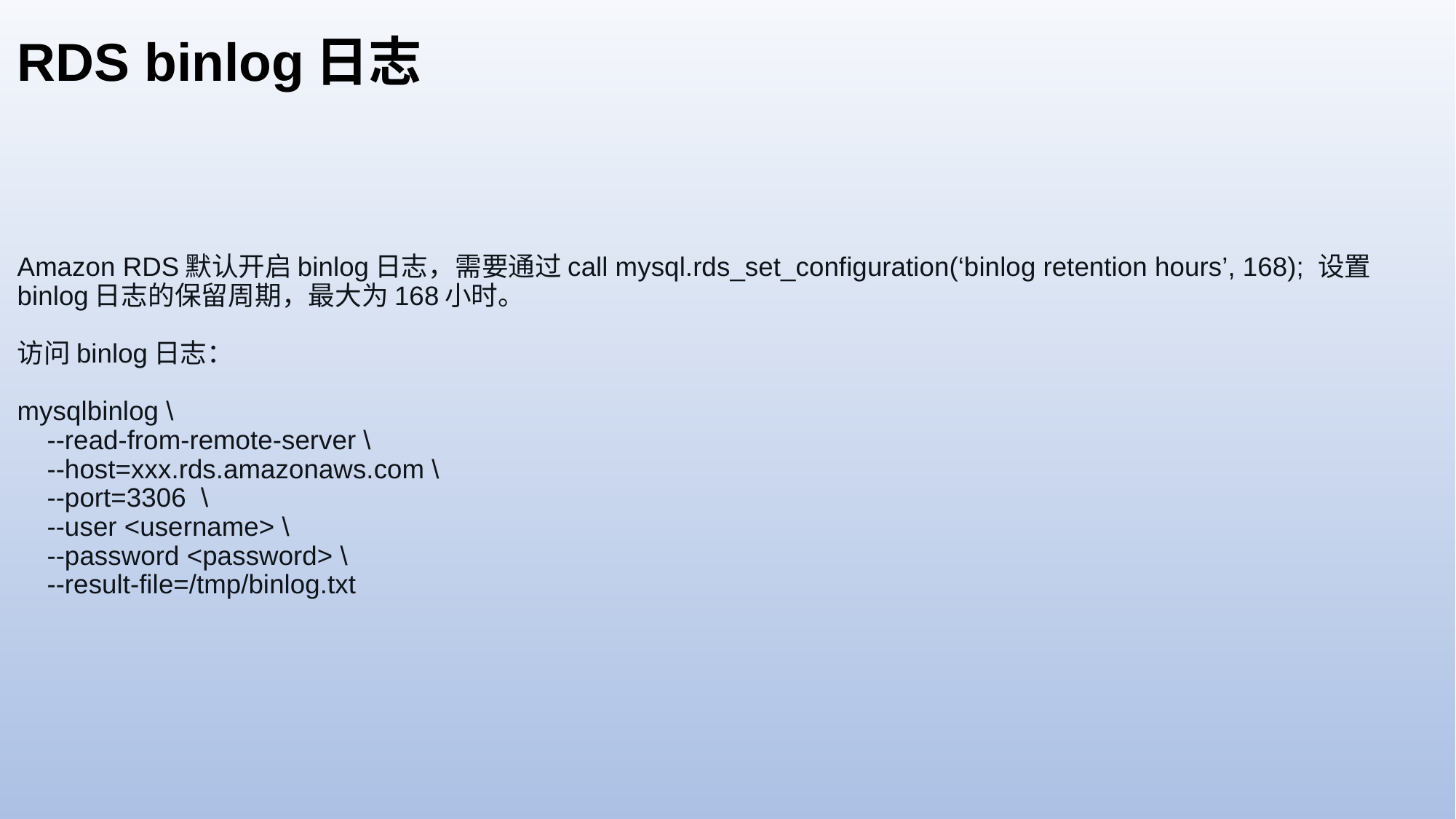

# RDS binlog日志 Amazon RDS默认开启binlog日志，需要通过call mysql.rds_set_configuration(‘binlog retention hours’, 168); 设置binlog日志的保留周期，最大为168小时。 访问binlog日志： mysqlbinlog \ --read-from-remote-server \ --host=xxx.rds.amazonaws.com \ --port=3306  \ --user <username> \ --password <password> \ --result-file=/tmp/binlog.txt